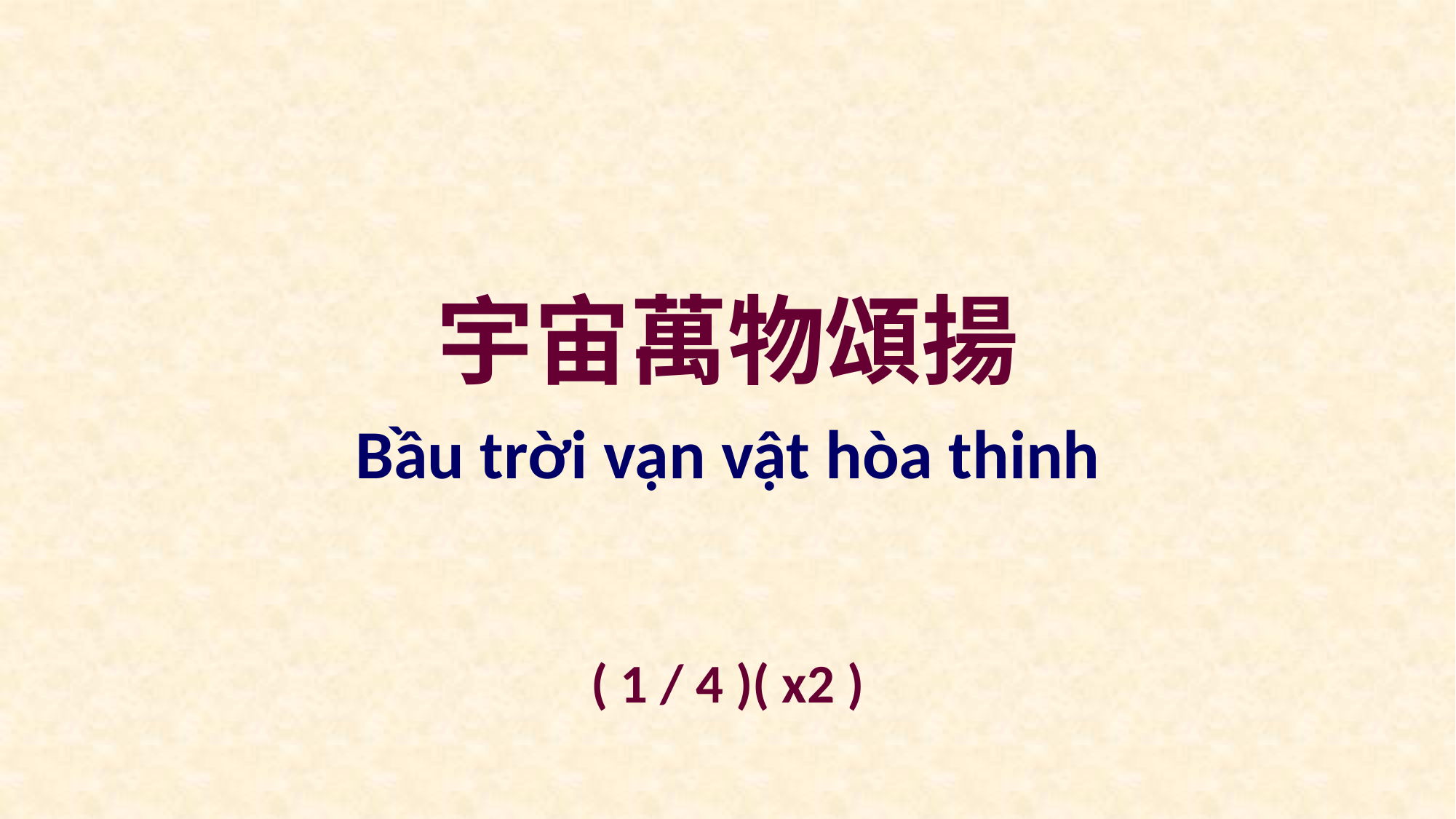

宇宙萬物頌揚
Bầu trời vạn vật hòa thinh
( 1 / 4 )( x2 )